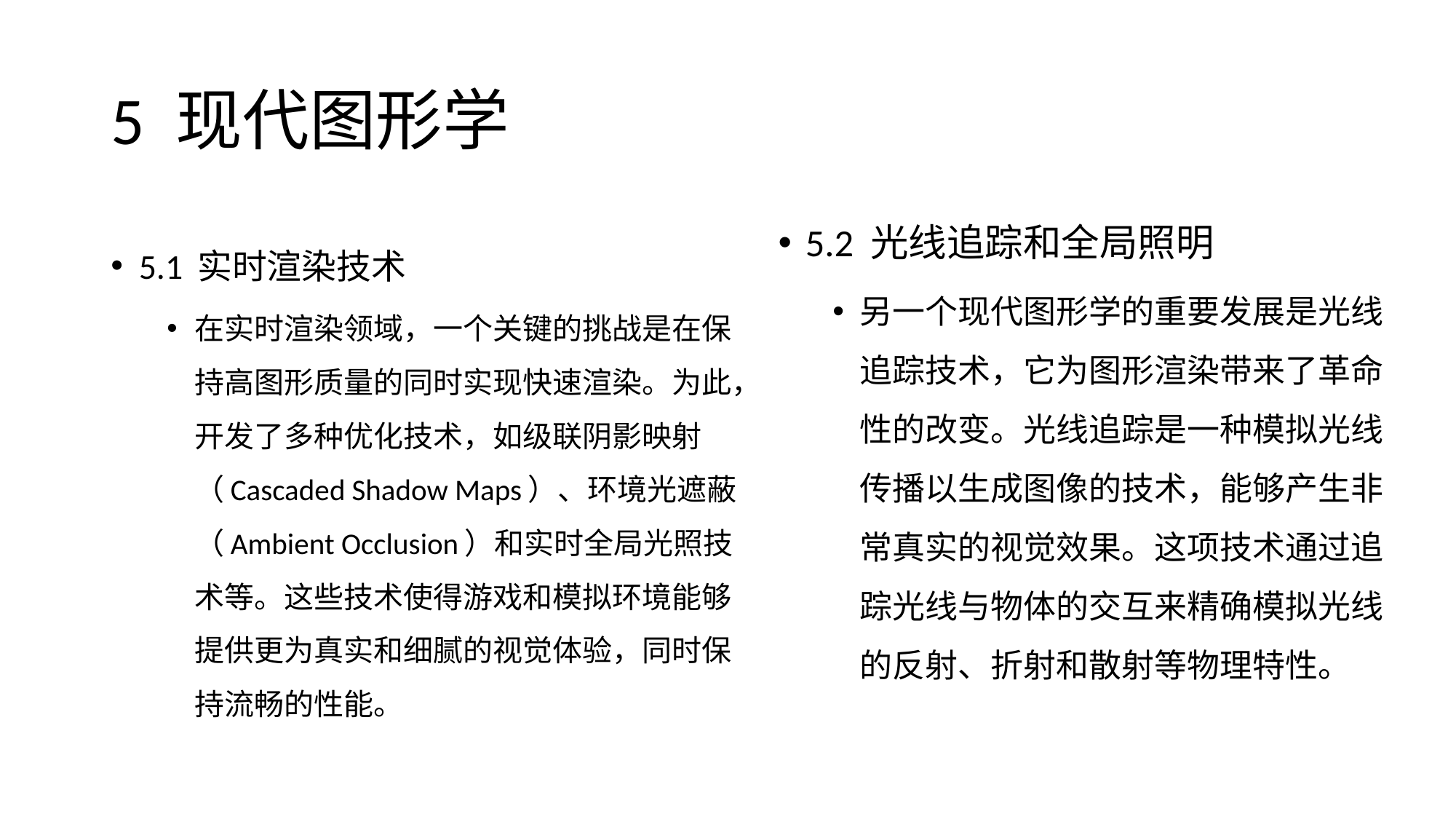

# 5 现代图形学
5.1 实时渲染技术
在实时渲染领域，一个关键的挑战是在保持高图形质量的同时实现快速渲染。为此，开发了多种优化技术，如级联阴影映射（Cascaded Shadow Maps）、环境光遮蔽（Ambient Occlusion）和实时全局光照技术等。这些技术使得游戏和模拟环境能够提供更为真实和细腻的视觉体验，同时保持流畅的性能。
5.2 光线追踪和全局照明
另一个现代图形学的重要发展是光线追踪技术，它为图形渲染带来了革命性的改变。光线追踪是一种模拟光线传播以生成图像的技术，能够产生非常真实的视觉效果。这项技术通过追踪光线与物体的交互来精确模拟光线的反射、折射和散射等物理特性。